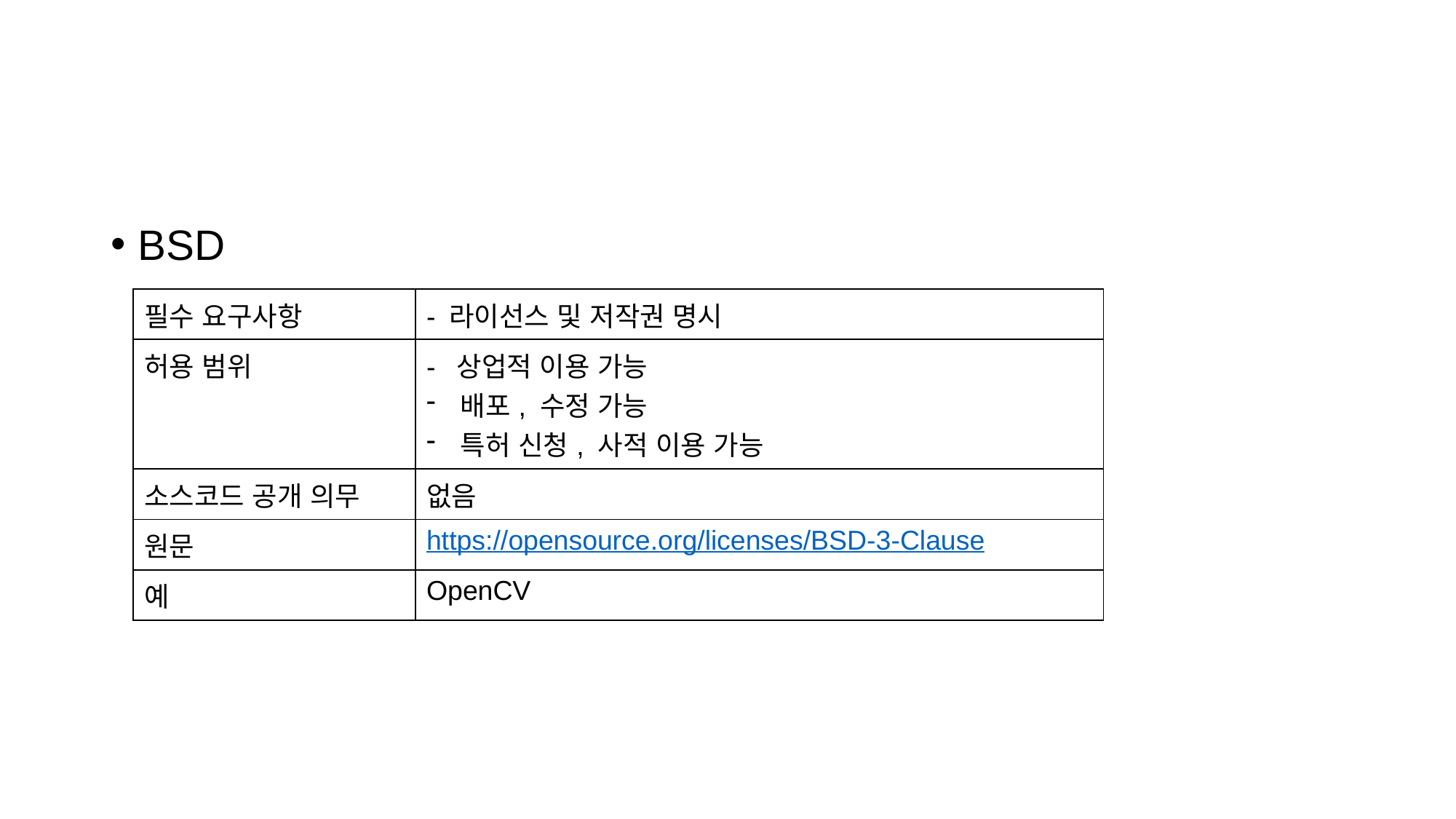

#
BSD

| 필수 요구사항 | - 라이선스 및 저작권 명시 |
| --- | --- |
| 허용 범위 | - 상업적 이용 가능 배포, 수정 가능 특허 신청, 사적 이용 가능 |
| 소스코드 공개 의무 | 없음 |
| 원문 | https://opensource.org/licenses/BSD-3-Clause |
| 예 | OpenCV |